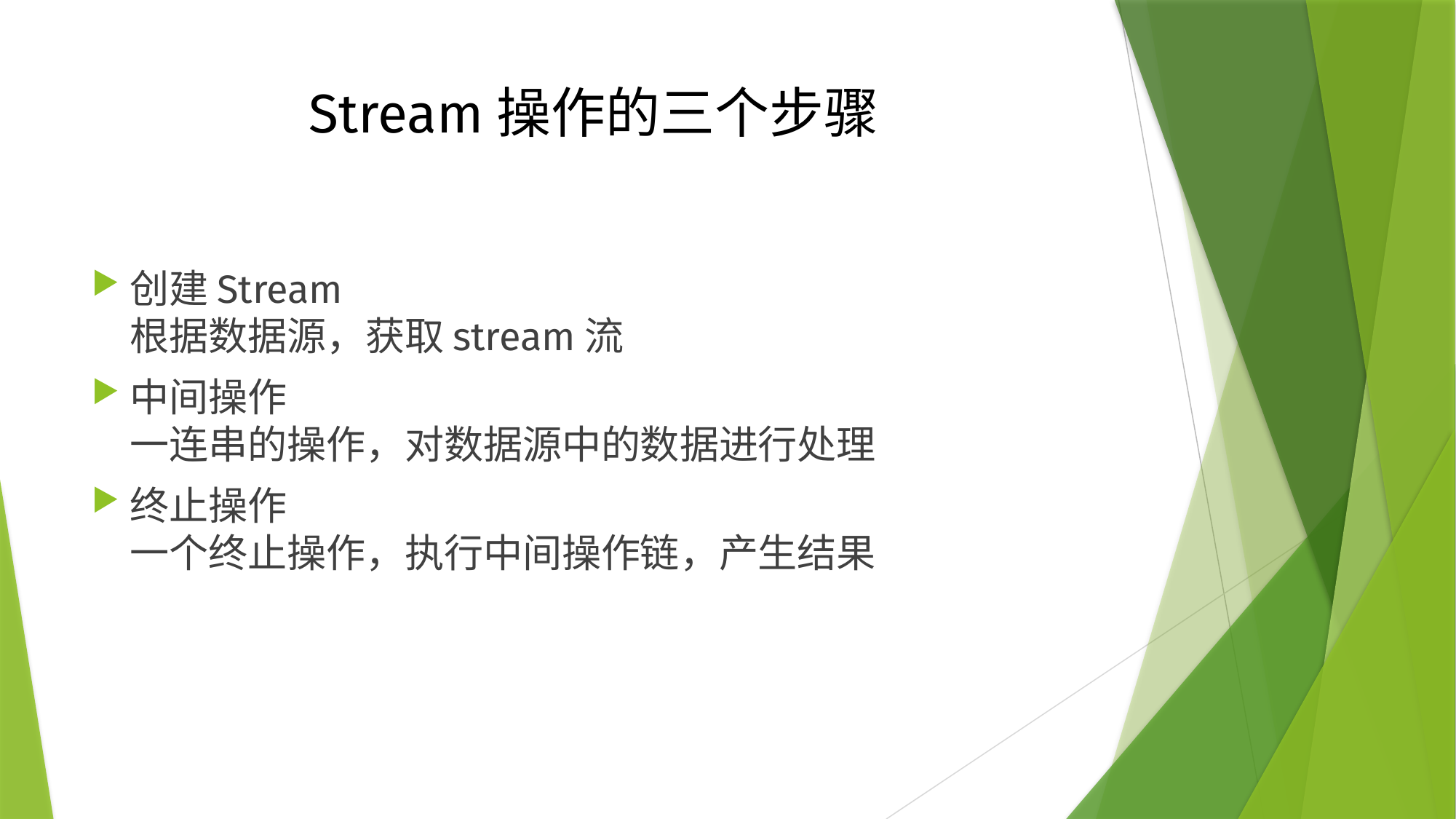

# Stream操作的三个步骤
创建Stream
根据数据源，获取stream流
中间操作
一连串的操作，对数据源中的数据进行处理
终止操作
一个终止操作，执行中间操作链，产生结果